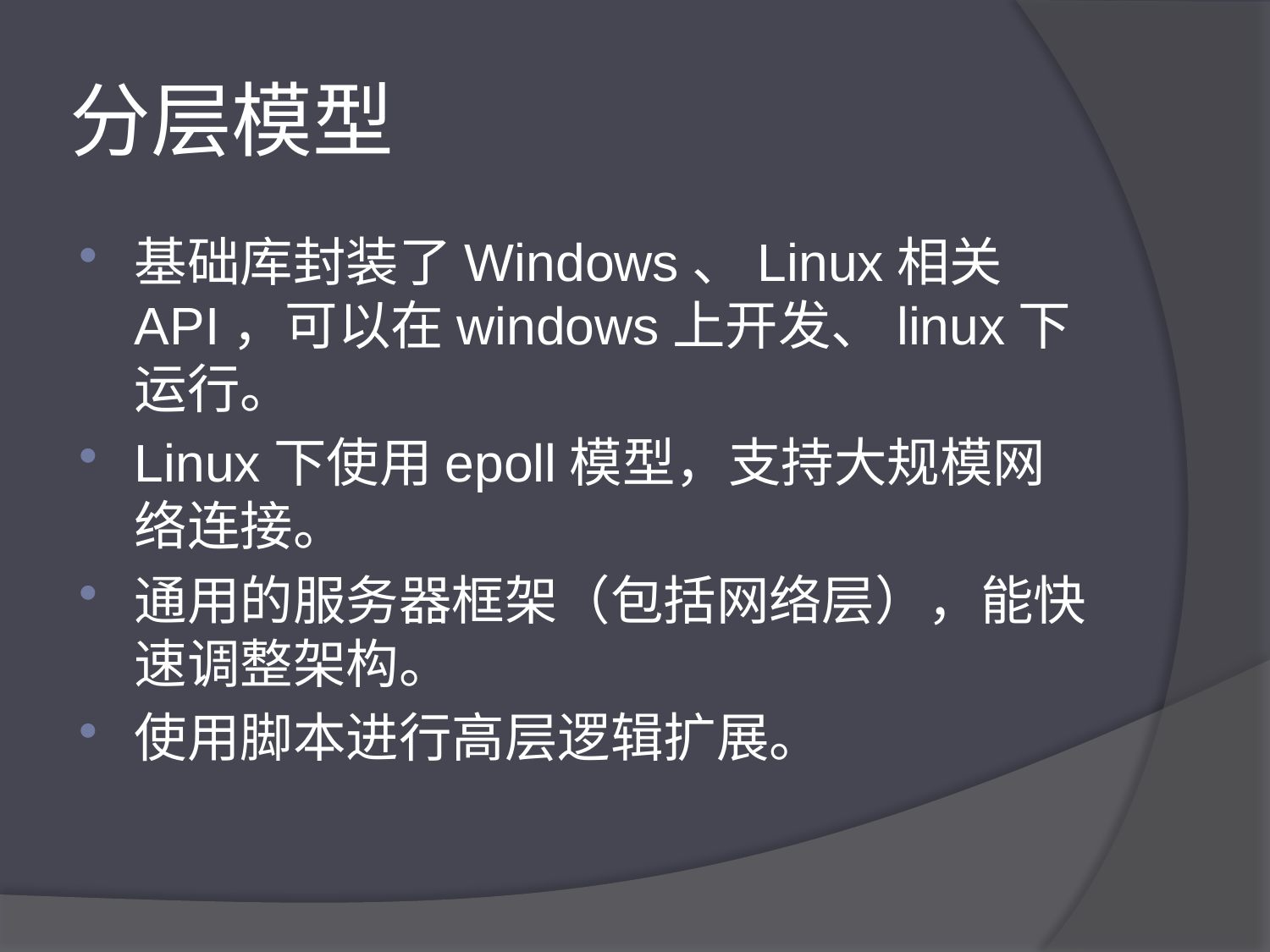

# 分层模型
基础库封装了Windows、Linux相关API，可以在windows上开发、linux下运行。
Linux下使用epoll模型，支持大规模网络连接。
通用的服务器框架（包括网络层），能快速调整架构。
使用脚本进行高层逻辑扩展。